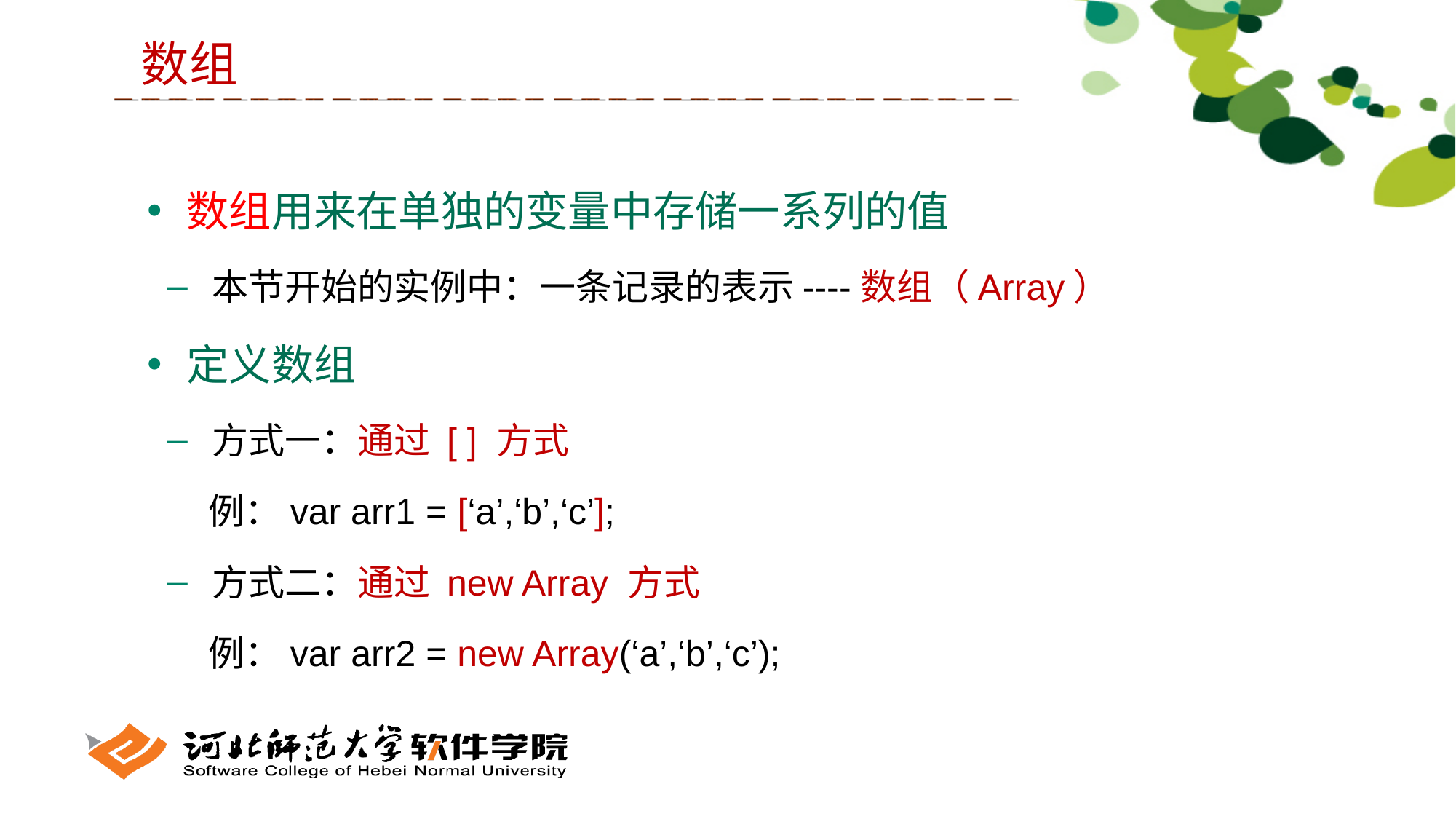

数组
 数组用来在单独的变量中存储一系列的值
 本节开始的实例中：一条记录的表示----数组（Array）
 定义数组
 方式一：通过 [ ] 方式
    例：var arr1 = [‘a’,‘b’,‘c’];
 方式二：通过 new Array 方式
    例：var arr2 = new Array(‘a’,‘b’,‘c’);